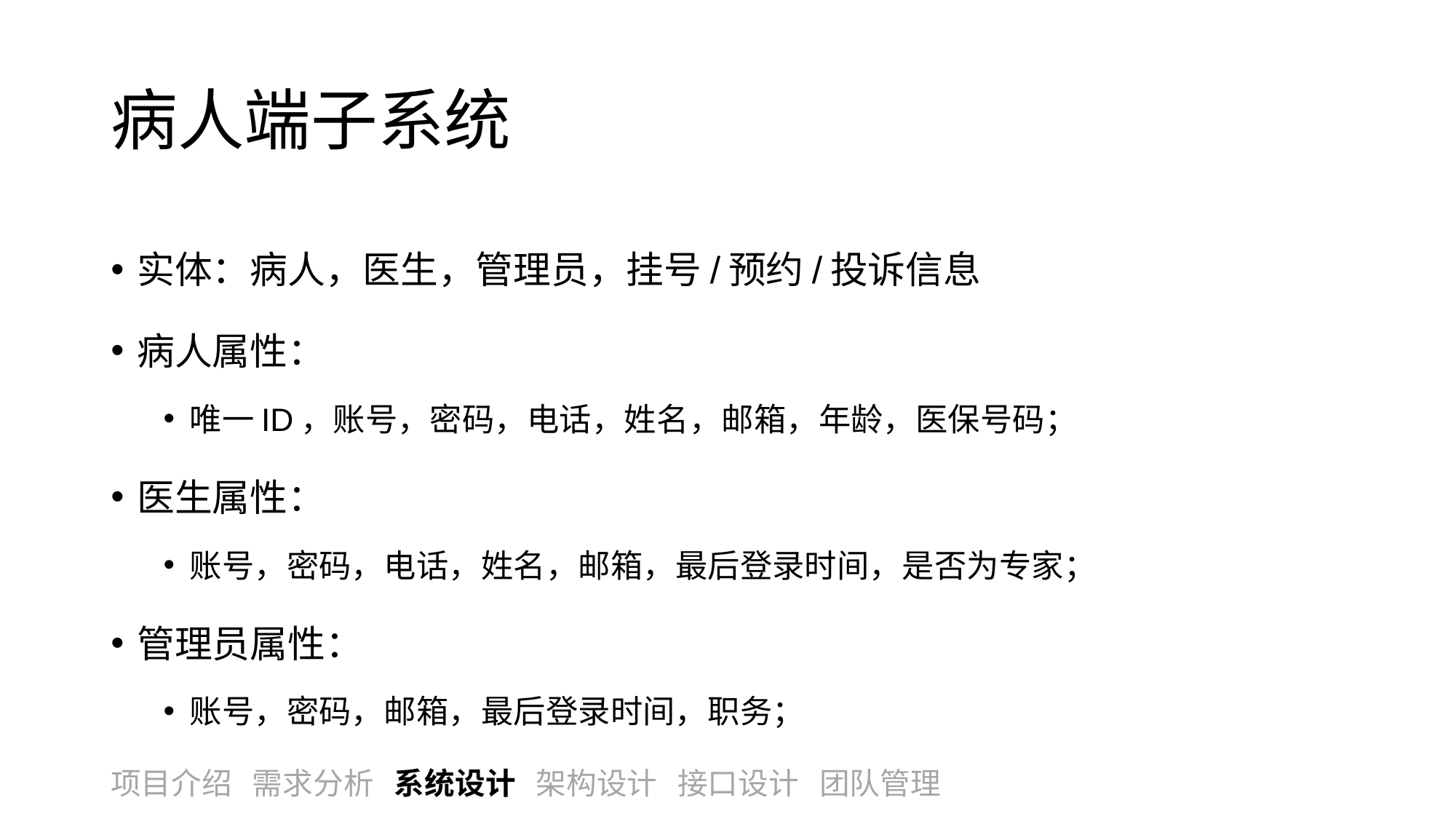

# 病人端子系统
实体：病人，医生，管理员，挂号/预约/投诉信息
病人属性：
唯一ID，账号，密码，电话，姓名，邮箱，年龄，医保号码；
医生属性：
账号，密码，电话，姓名，邮箱，最后登录时间，是否为专家；
管理员属性：
账号，密码，邮箱，最后登录时间，职务；